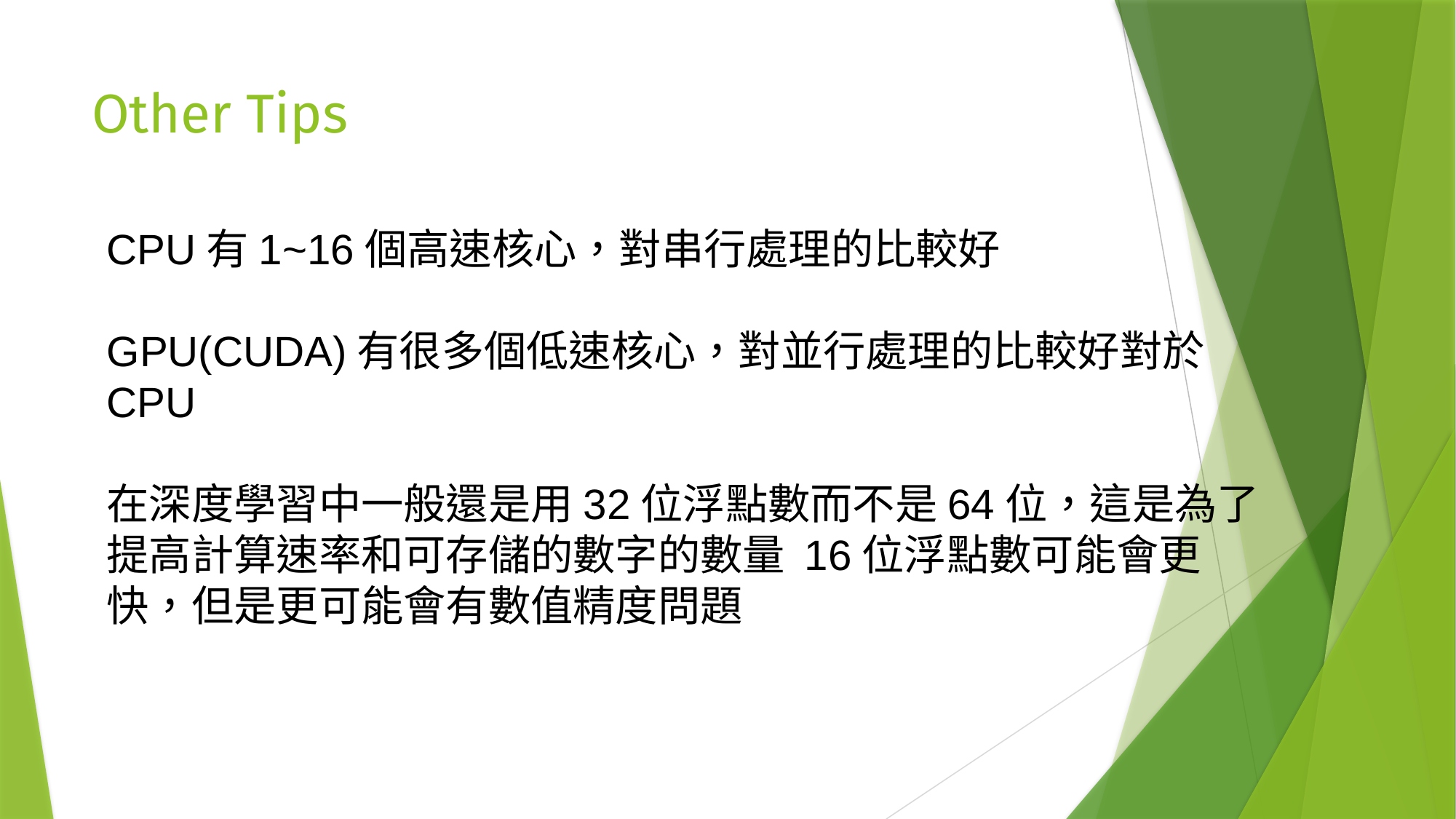

# Other Tips
CPU有1~16個高速核心，對串行處理的比較好

GPU(CUDA)有很多個低速核心，對並行處理的比較好對於CPU

在深度學習中一般還是用32位浮點數而不是64位，這是為了提高計算速率和可存儲的數字的數量 16位浮點數可能會更快，但是更可能會有數值精度問題